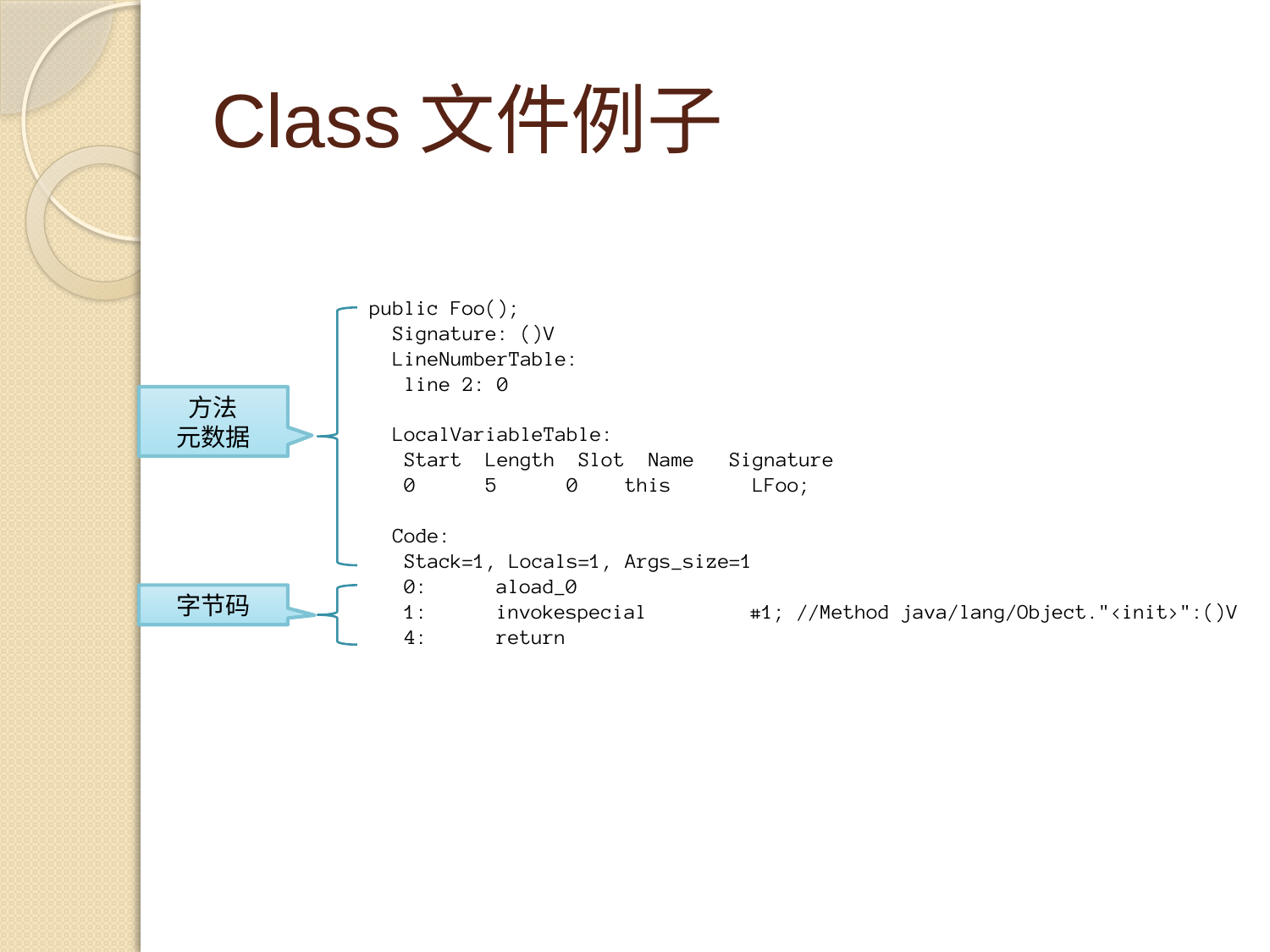

# Class文件例子
public Foo();
  Signature: ()V
  LineNumberTable:
   line 2: 0

  LocalVariableTable:
   Start  Length  Slot  Name   Signature
   0      5      0    this       LFoo;

  Code:
   Stack=1, Locals=1, Args_size=1
   0:	aload_0
   1:	invokespecial	#1; //Method java/lang/Object."<init>":()V
   4:	return

方法
元数据
字节码